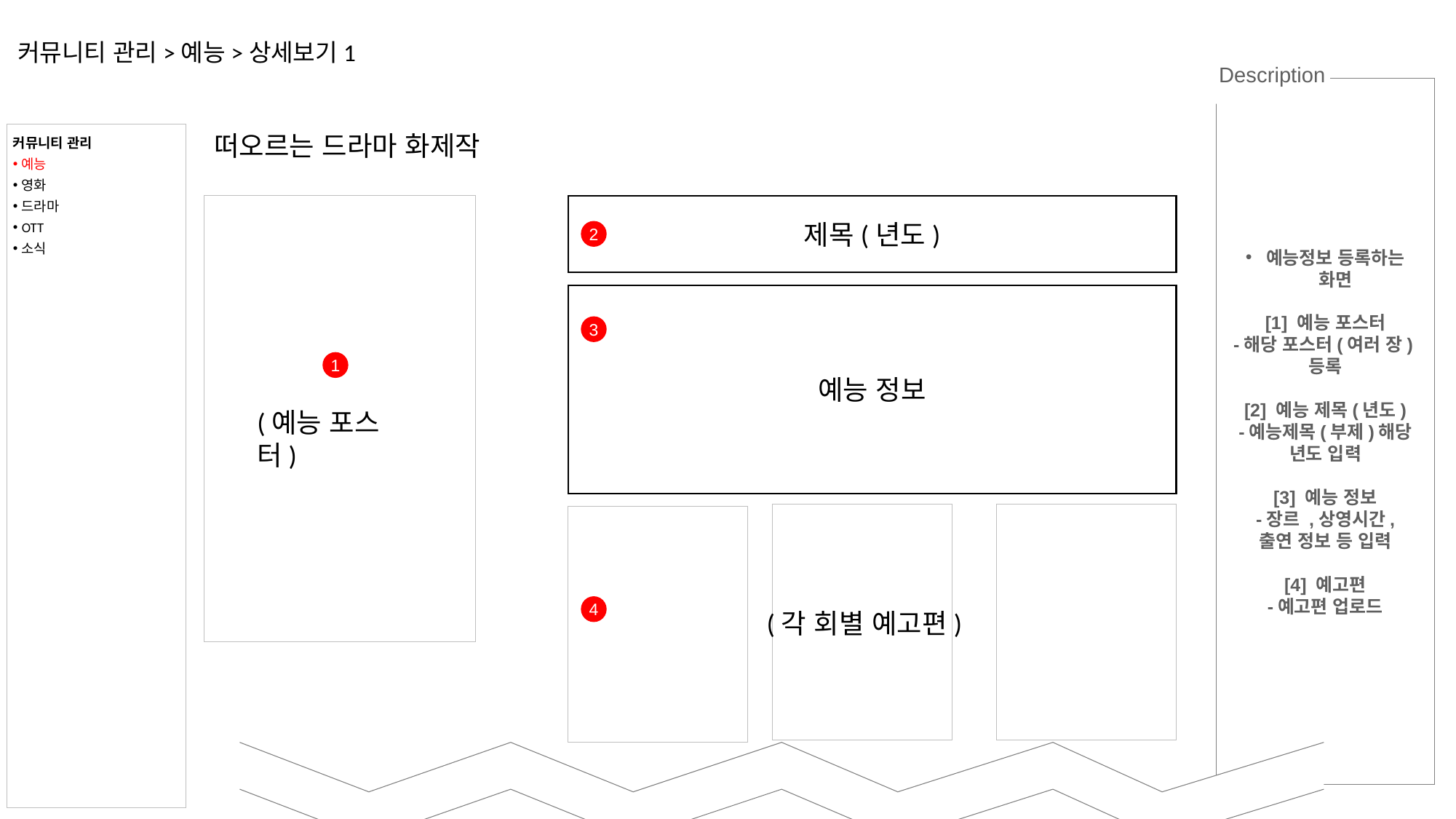

# 커뮤니티 관리>예능>상세보기1
Description

예능정보 등록하는 화면

[1] 예능 포스터
-해당 포스터(여러 장)등록

[2] 예능 제목(년도)
-예능제목(부제)해당 년도 입력

[3] 예능 정보
-장르 ,상영시간,
출연 정보 등 입력

[4] 예고편
-예고편 업로드
떠오르는 드라마 화제작
커뮤니티 관리
예능
영화
드라마
OTT
소식
|  |
| --- |
제목(년도)
2

예능 정보
3
1
3
1
(예능 포스터)
|  |
| --- |
|  |
| --- |
|  |
| --- |
4
                    (각 회별 예고편)